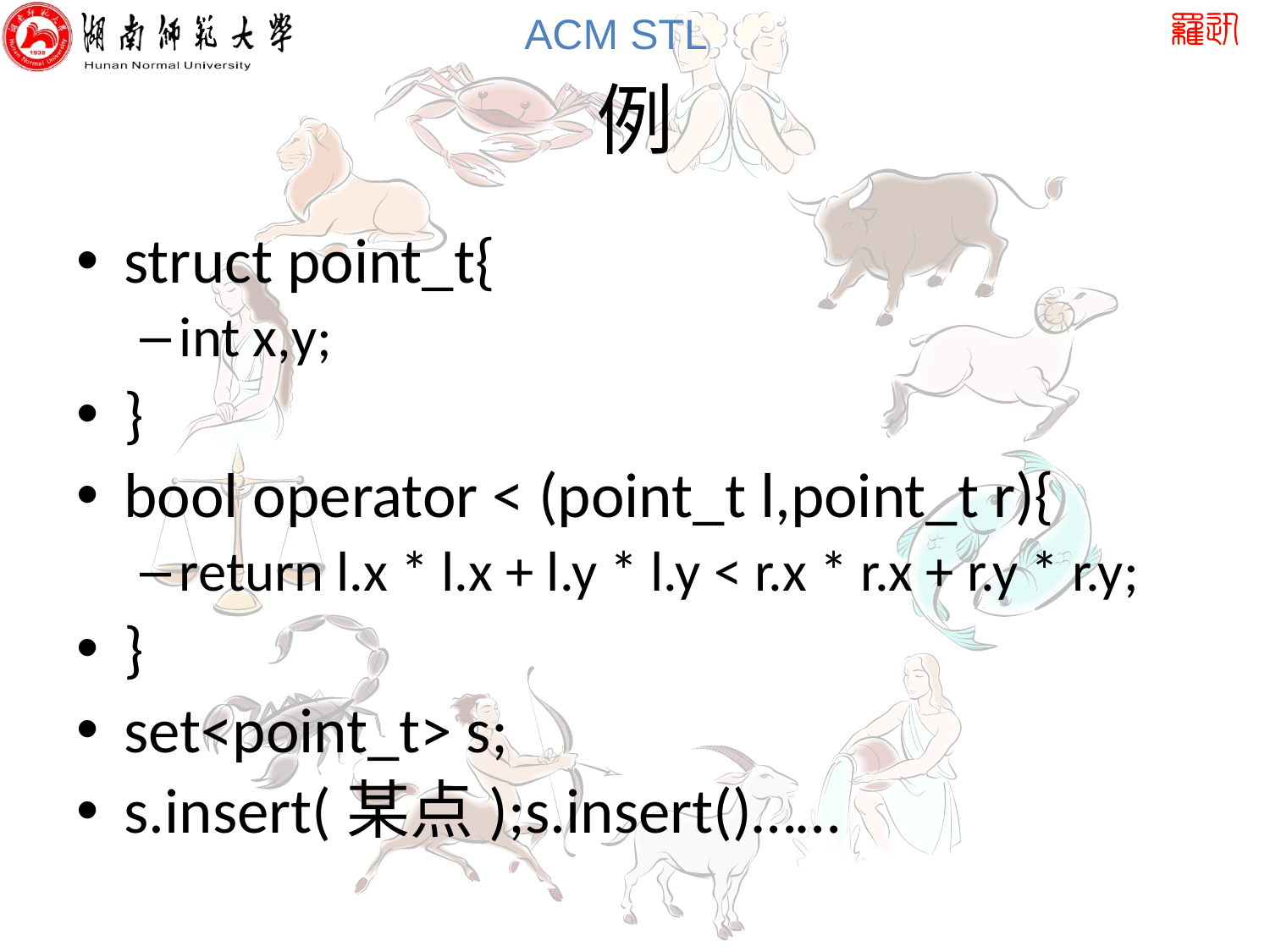

# 例
struct point_t{
int x,y;
}
bool operator < (point_t l,point_t r){
return l.x * l.x + l.y * l.y < r.x * r.x + r.y * r.y;
}
set<point_t> s;
s.insert(某点);s.insert()……